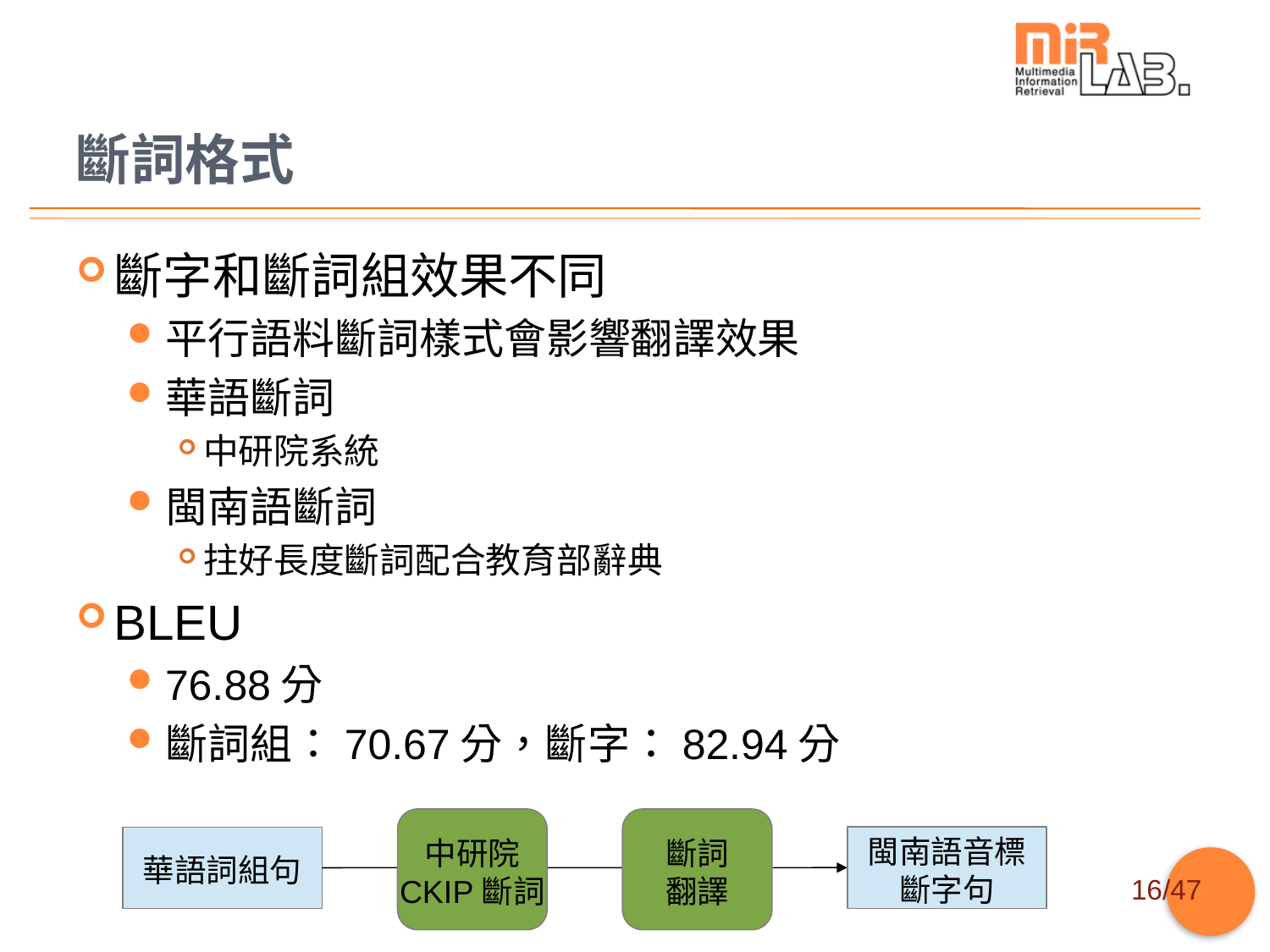

# 斷詞格式
斷字和斷詞組效果不同
平行語料斷詞樣式會影響翻譯效果
華語斷詞
中研院系統
閩南語斷詞
拄好長度斷詞配合教育部辭典
BLEU
76.88分
斷詞組：70.67分，斷字：82.94分

中研院
CKIP斷詞
斷詞
翻譯
閩南語音標
斷字句
華語詞組句